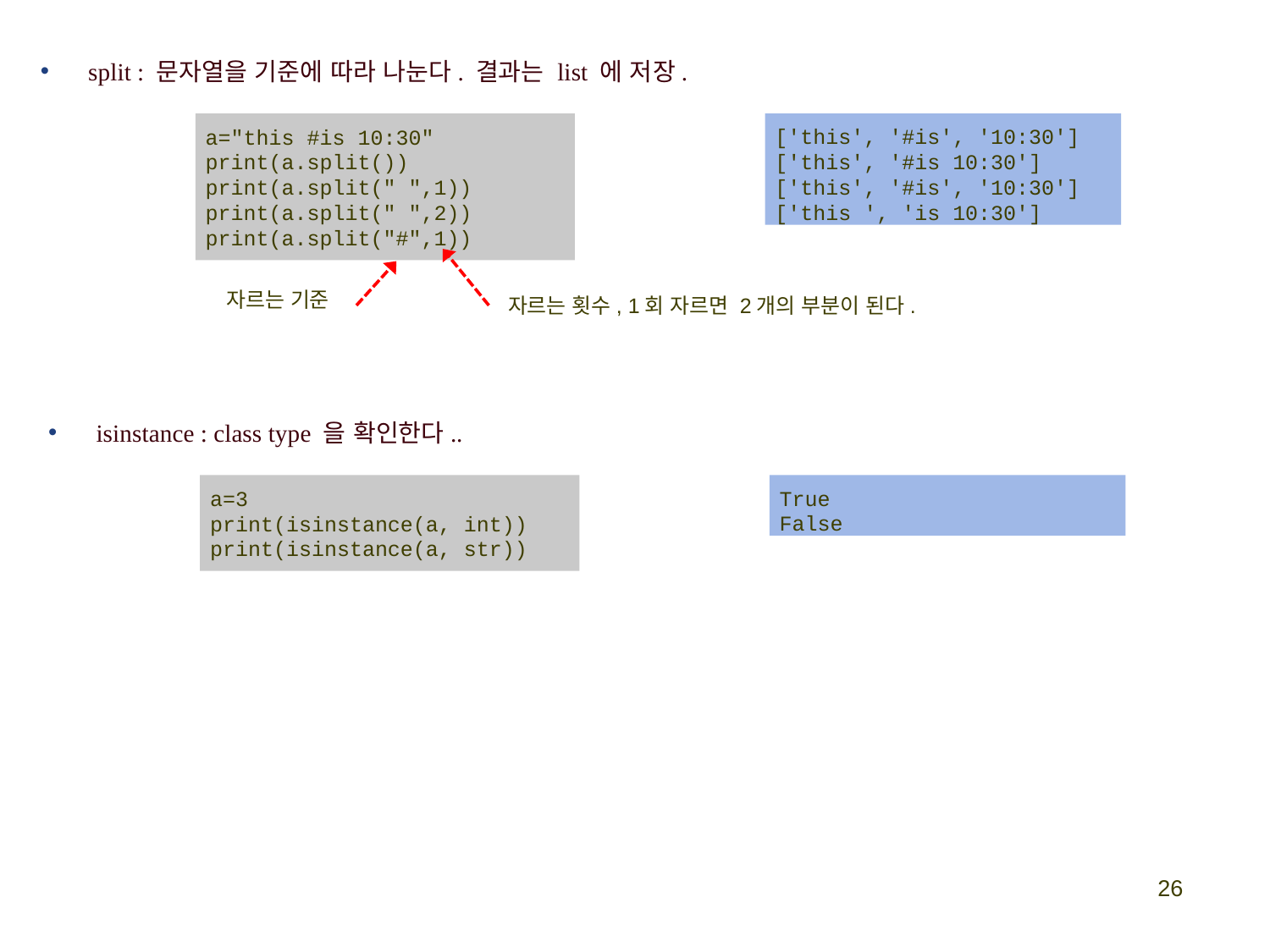

split : 문자열을 기준에 따라 나눈다. 결과는 list 에 저장.
a="this #is 10:30"
print(a.split())
print(a.split(" ",1))
print(a.split(" ",2))
print(a.split("#",1))
['this', '#is', '10:30']
['this', '#is 10:30']
['this', '#is', '10:30']
['this ', 'is 10:30']
자르는 기준
자르는 횟수, 1회 자르면 2개의 부분이 된다.
isinstance : class type 을 확인한다..
a=3
print(isinstance(a, int))
print(isinstance(a, str))
True
False
26